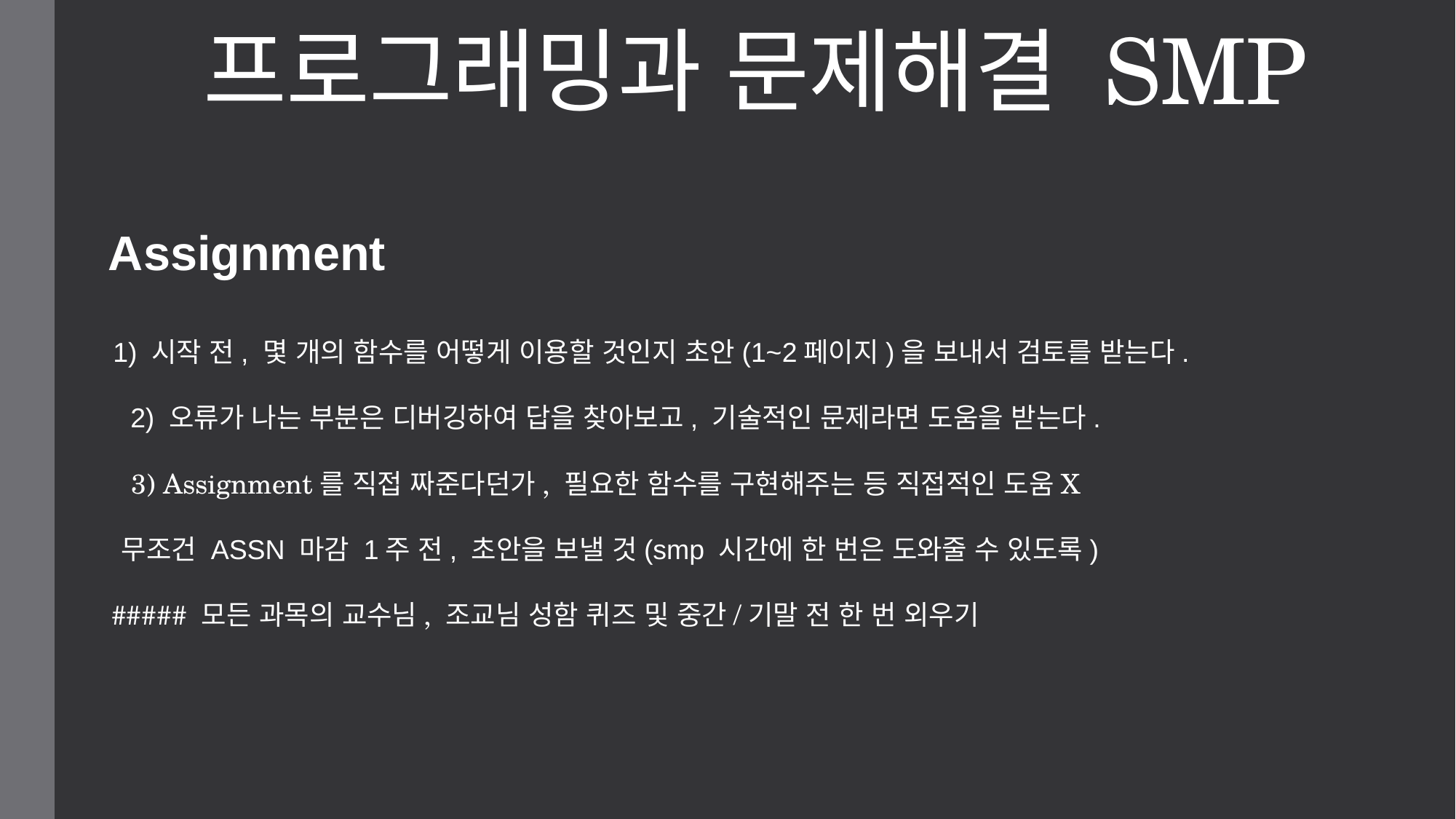

# 프로그래밍과 문제해결 SMP
Assignment
1) 시작 전, 몇 개의 함수를 어떻게 이용할 것인지 초안(1~2페이지)을 보내서 검토를 받는다.
2) 오류가 나는 부분은 디버깅하여 답을 찾아보고, 기술적인 문제라면 도움을 받는다.
3) Assignment를 직접 짜준다던가, 필요한 함수를 구현해주는 등 직접적인 도움X
무조건 ASSN 마감 1주 전, 초안을 보낼 것(smp 시간에 한 번은 도와줄 수 있도록)
##### 모든 과목의 교수님, 조교님 성함 퀴즈 및 중간/기말 전 한 번 외우기